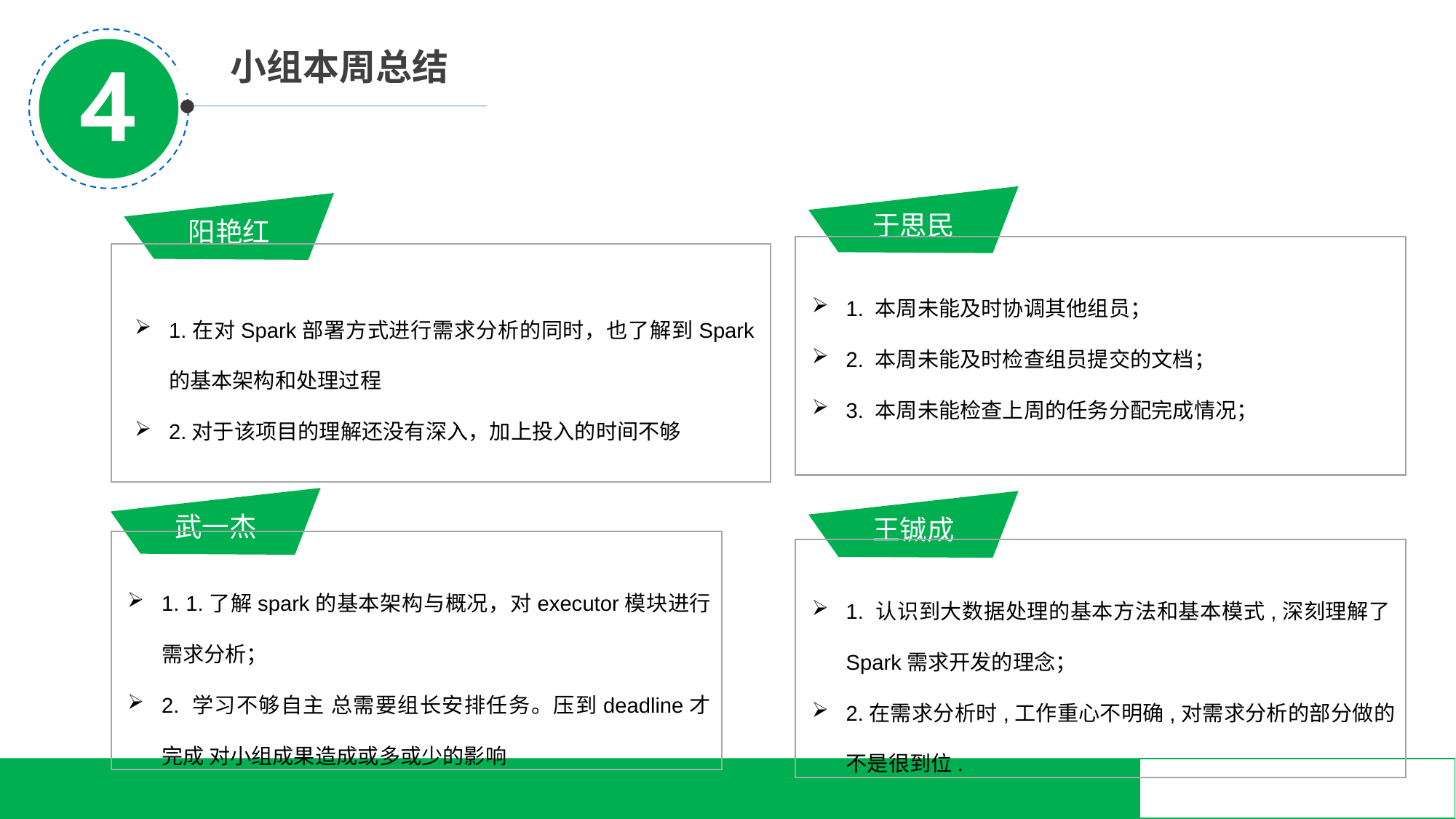

小组本周总结

于思民
阳艳红

1. 本周未能及时协调其他组员；
2. 本周未能及时检查组员提交的文档；
3. 本周未能检查上周的任务分配完成情况；
1.在对Spark部署方式进行需求分析的同时，也了解到Spark的基本架构和处理过程
2.对于该项目的理解还没有深入，加上投入的时间不够
武一杰
王铖成

1. 1.了解spark的基本架构与概况，对executor模块进行需求分析；
2. 学习不够自主 总需要组长安排任务。压到deadline才完成 对小组成果造成或多或少的影响
1. 认识到大数据处理的基本方法和基本模式,深刻理解了Spark需求开发的理念；
2.在需求分析时,工作重心不明确,对需求分析的部分做的不是很到位.